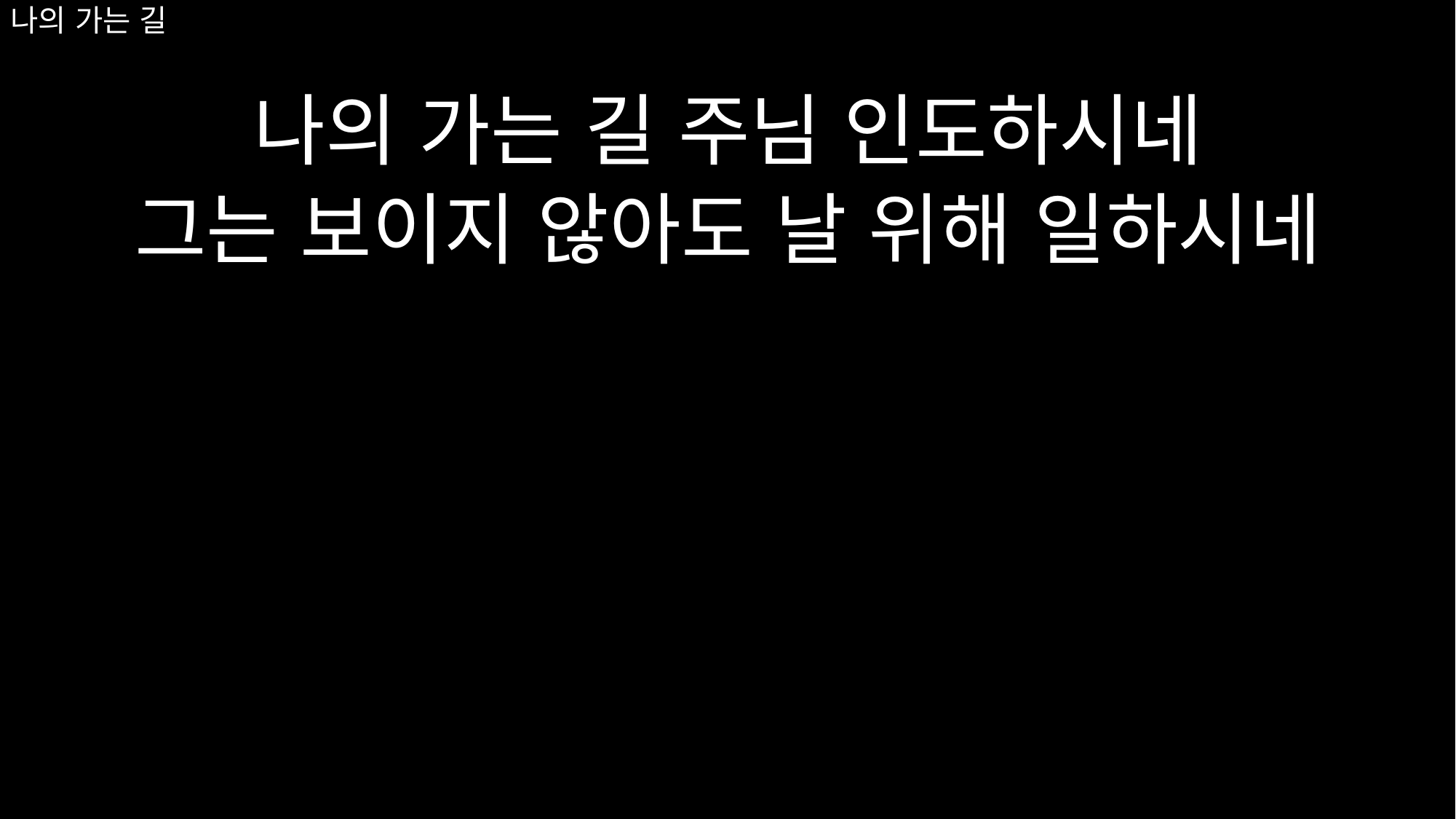

나의 가는 길 주님 인도하시네
그는 보이지 않아도 날 위해 일하시네

# 나의 가는 길